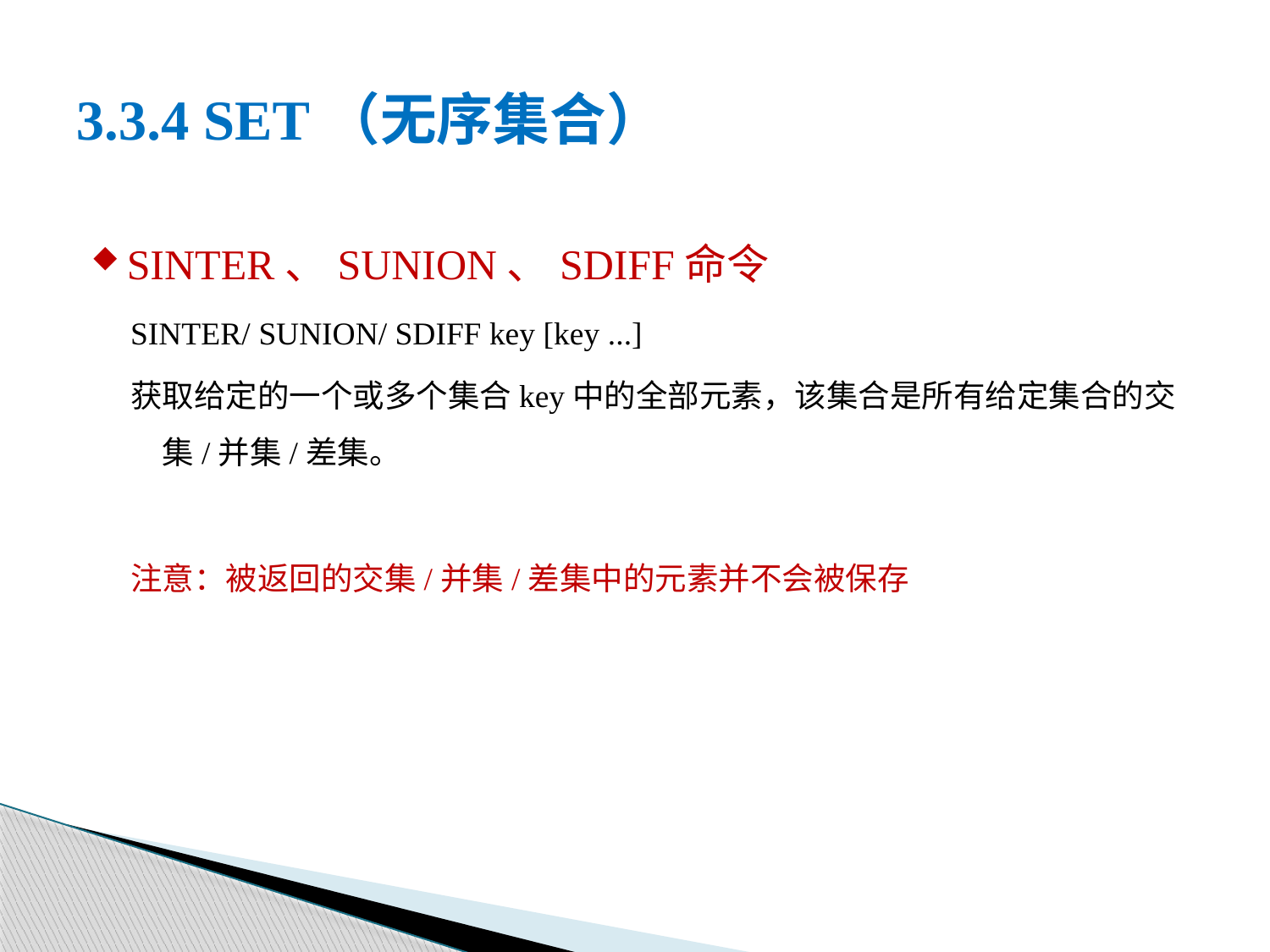

# 3.3.4 SET（无序集合）
SINTER、suNion、sdiff命令
SINTER/ suNion/ sdiff key [key ...]
获取给定的一个或多个集合key中的全部元素，该集合是所有给定集合的交集/并集/差集。

注意：被返回的交集/并集/差集中的元素并不会被保存